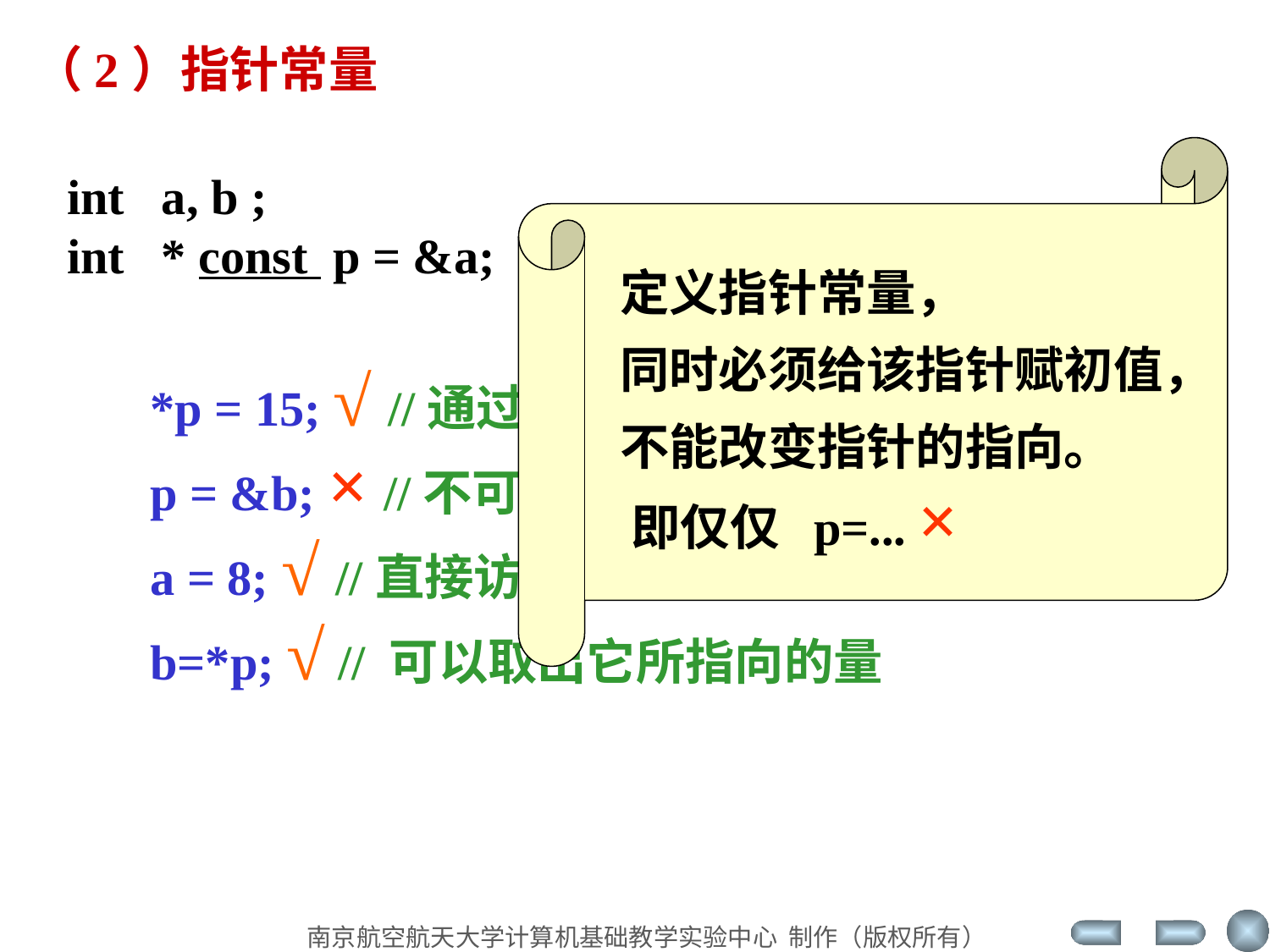

（2）指针常量
 定义指针常量，
 同时必须给该指针赋初值，
 不能改变指针的指向。
  即仅仅  p=... ×
int   a, b ;
int   * const  p = &a;     //  p 是指针常量，固定指向 a
                                       // 注意 const 的位置
*p = 15; √ //通过 p间接访问变量 a
p = &b; × //不可以给指针 p 重新赋值
a = 8; √ //直接访问变量 a
b=*p; √ // 可以取出它所指向的量